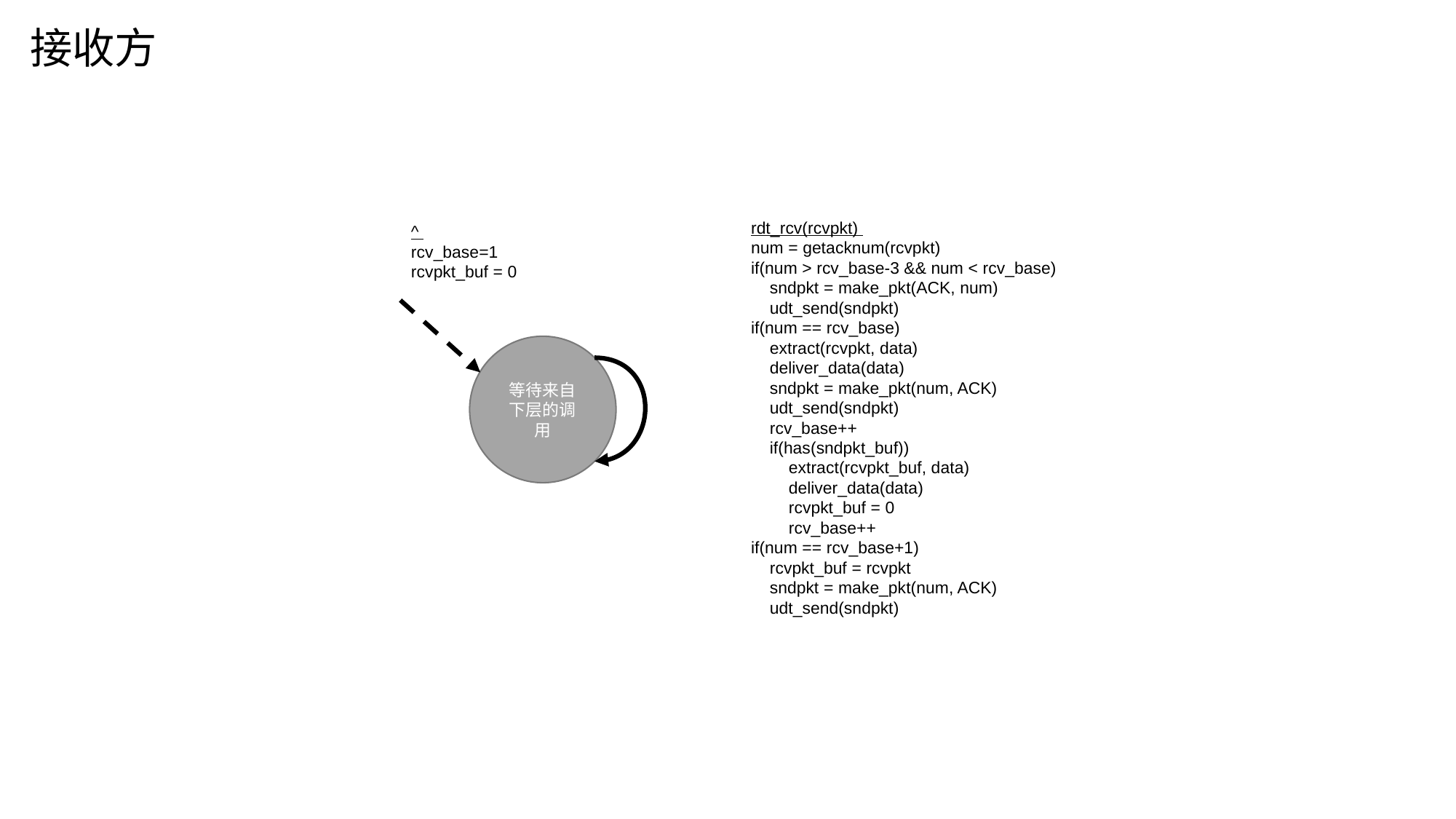

接收方
rdt_rcv(rcvpkt)
num = getacknum(rcvpkt)
if(num > rcv_base-3 && num < rcv_base)
    sndpkt = make_pkt(ACK, num)
    udt_send(sndpkt)
if(num == rcv_base)
    extract(rcvpkt, data)
    deliver_data(data)
    sndpkt = make_pkt(num, ACK)
    udt_send(sndpkt)
    rcv_base++
    if(has(sndpkt_buf))
        extract(rcvpkt_buf, data)
        deliver_data(data)
        rcvpkt_buf = 0
        rcv_base++
if(num == rcv_base+1)
    rcvpkt_buf = rcvpkt
    sndpkt = make_pkt(num, ACK)
    udt_send(sndpkt)
^
rcv_base=1
rcvpkt_buf = 0
等待来自下层的调用